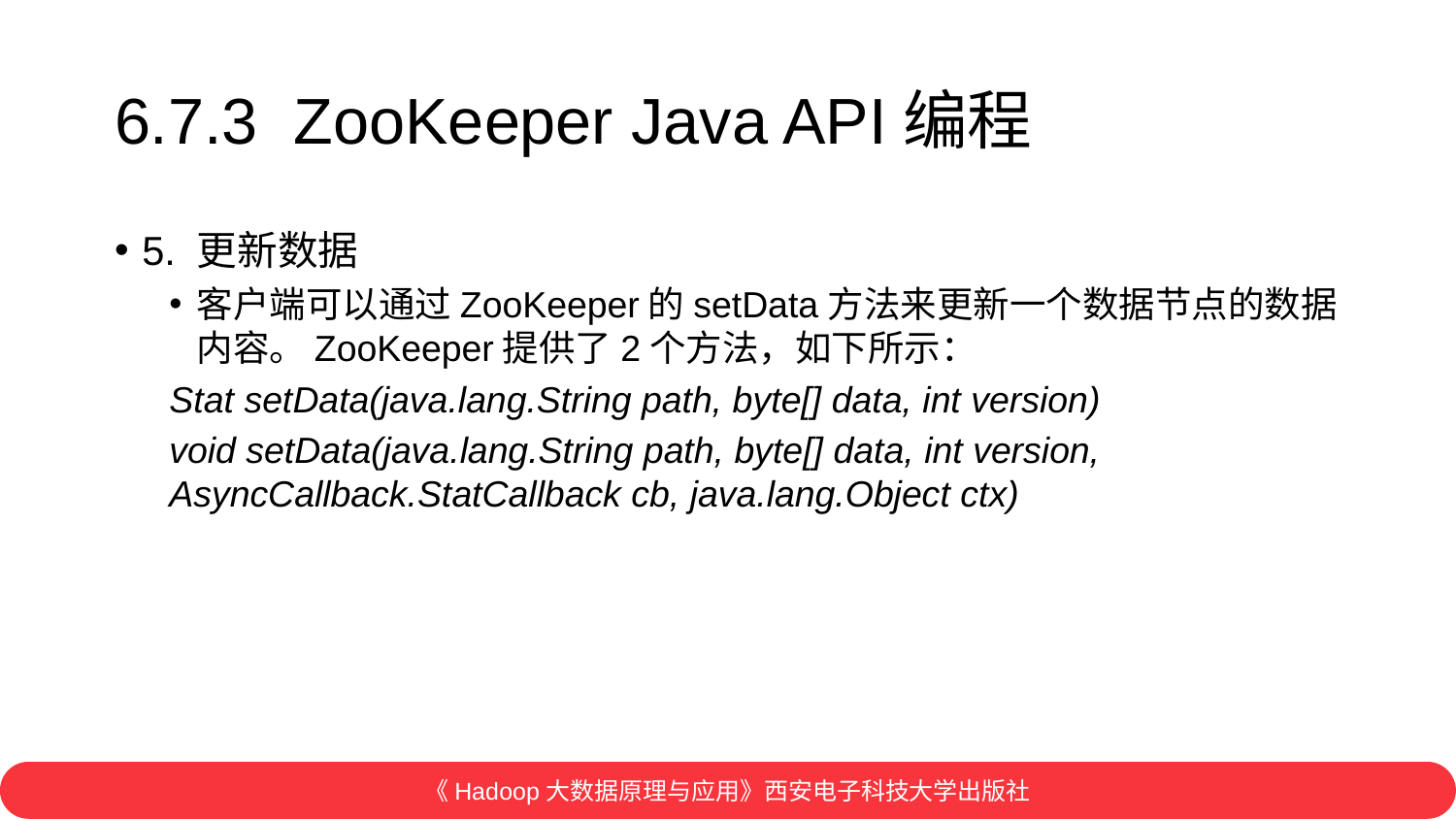

# 6.7.3  ZooKeeper Java API编程
5. 更新数据
客户端可以通过ZooKeeper的setData方法来更新一个数据节点的数据内容。ZooKeeper提供了2个方法，如下所示：
Stat setData(java.lang.String path, byte[] data, int version)
void setData(java.lang.String path, byte[] data, int version, AsyncCallback.StatCallback cb, java.lang.Object ctx)